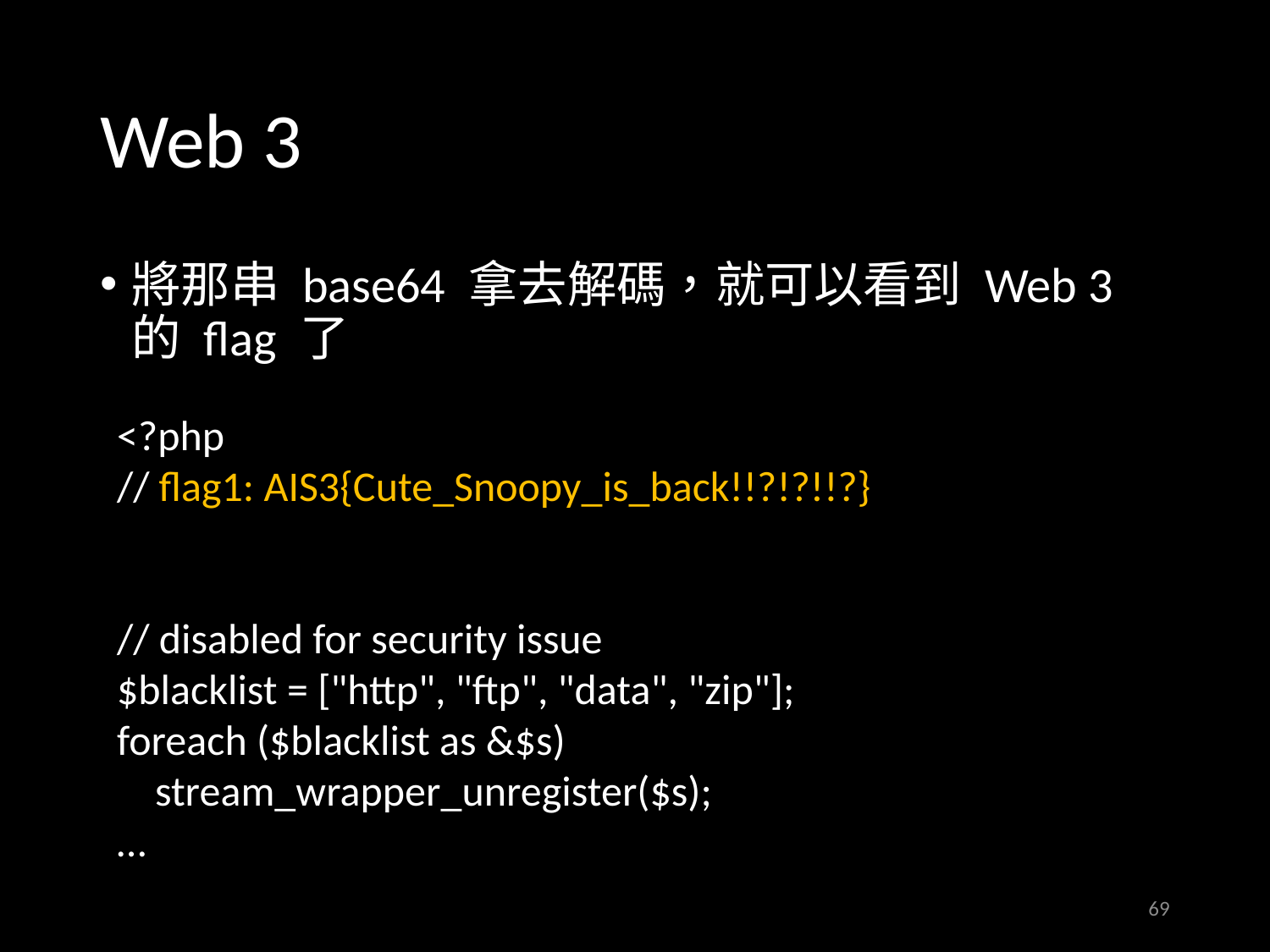

# Web 3
將那串 base64 拿去解碼，就可以看到 Web 3 的 flag 了

<?php
// flag1: AIS3{Cute_Snoopy_is_back!!?!?!!?}

// disabled for security issue
$blacklist = ["http", "ftp", "data", "zip"];
foreach ($blacklist as &$s)
    stream_wrapper_unregister($s);
…
69